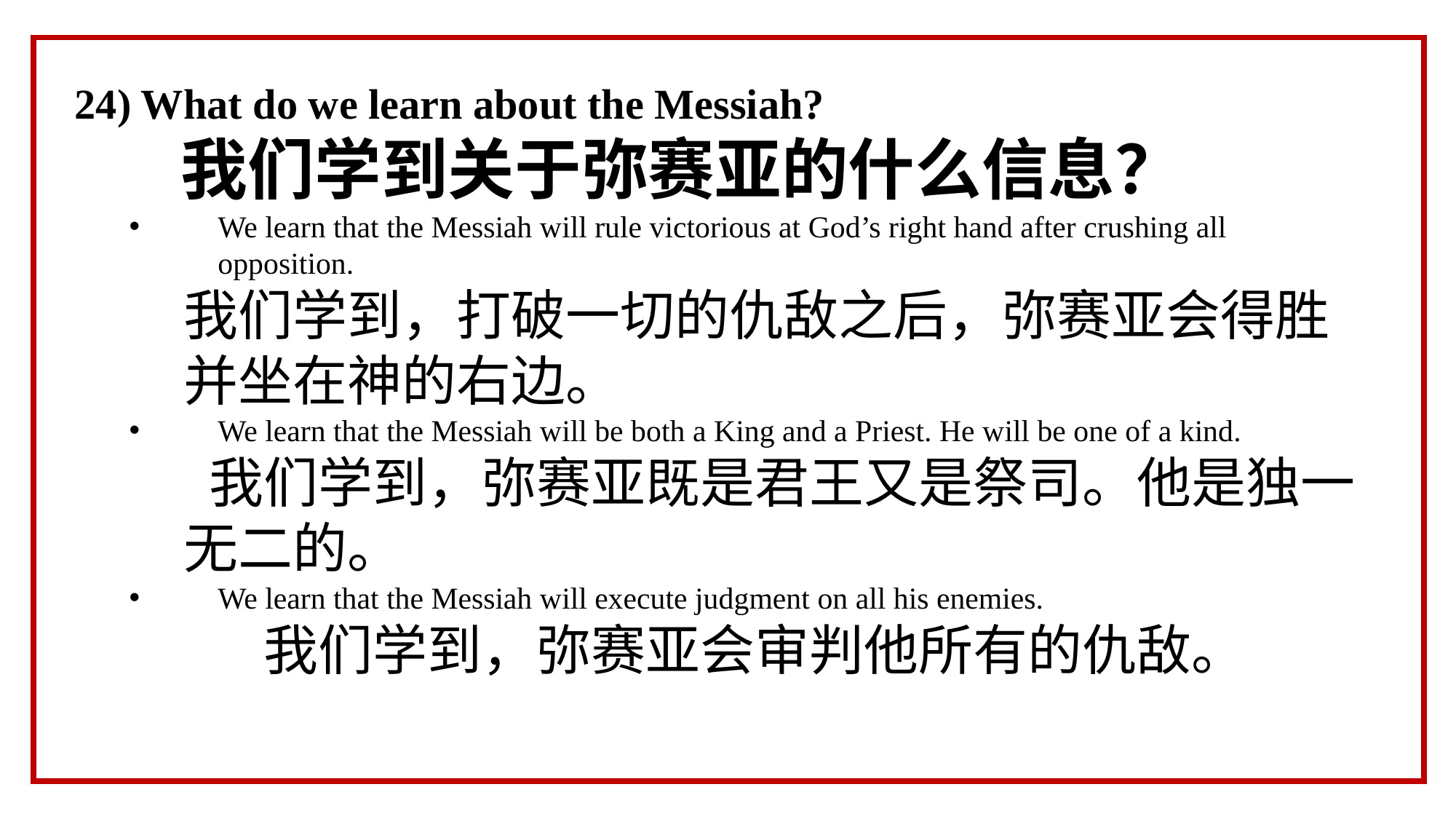

24) What do we learn about the Messiah?
      我们学到关于弥赛亚的什么信息？
We learn that the Messiah will rule victorious at God’s right hand after crushing all opposition.
我们学到，打破一切的仇敌之后，弥赛亚会得胜并坐在神的右边。
We learn that the Messiah will be both a King and a Priest. He will be one of a kind.
 我们学到，弥赛亚既是君王又是祭司。他是独一无二的。
We learn that the Messiah will execute judgment on all his enemies.
	 我们学到，弥赛亚会审判他所有的仇敌。